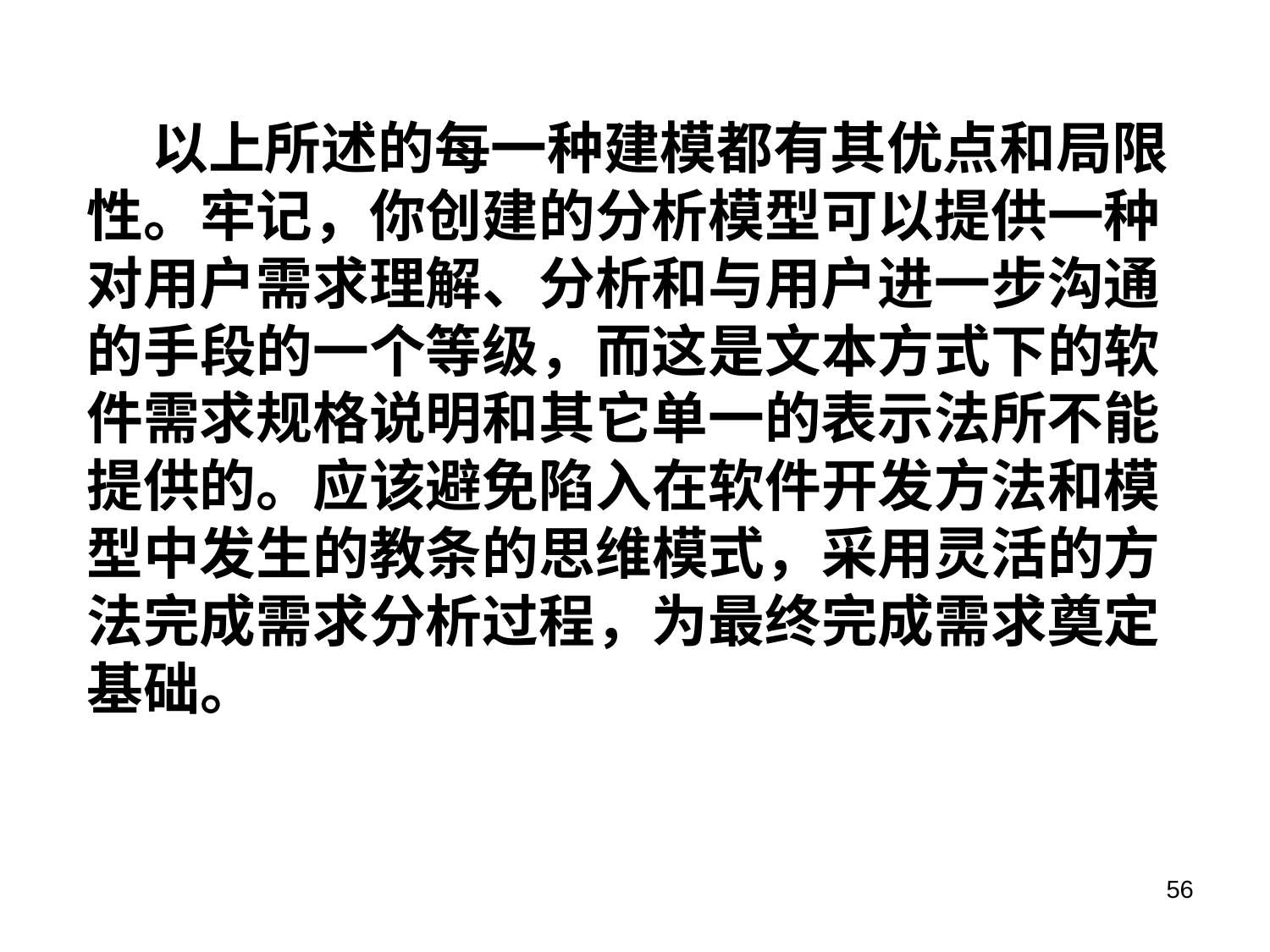

以上所述的每一种建模都有其优点和局限性。牢记，你创建的分析模型可以提供一种对用户需求理解、分析和与用户进一步沟通的手段的一个等级，而这是文本方式下的软件需求规格说明和其它单一的表示法所不能提供的。应该避免陷入在软件开发方法和模型中发生的教条的思维模式，采用灵活的方法完成需求分析过程，为最终完成需求奠定基础。
56